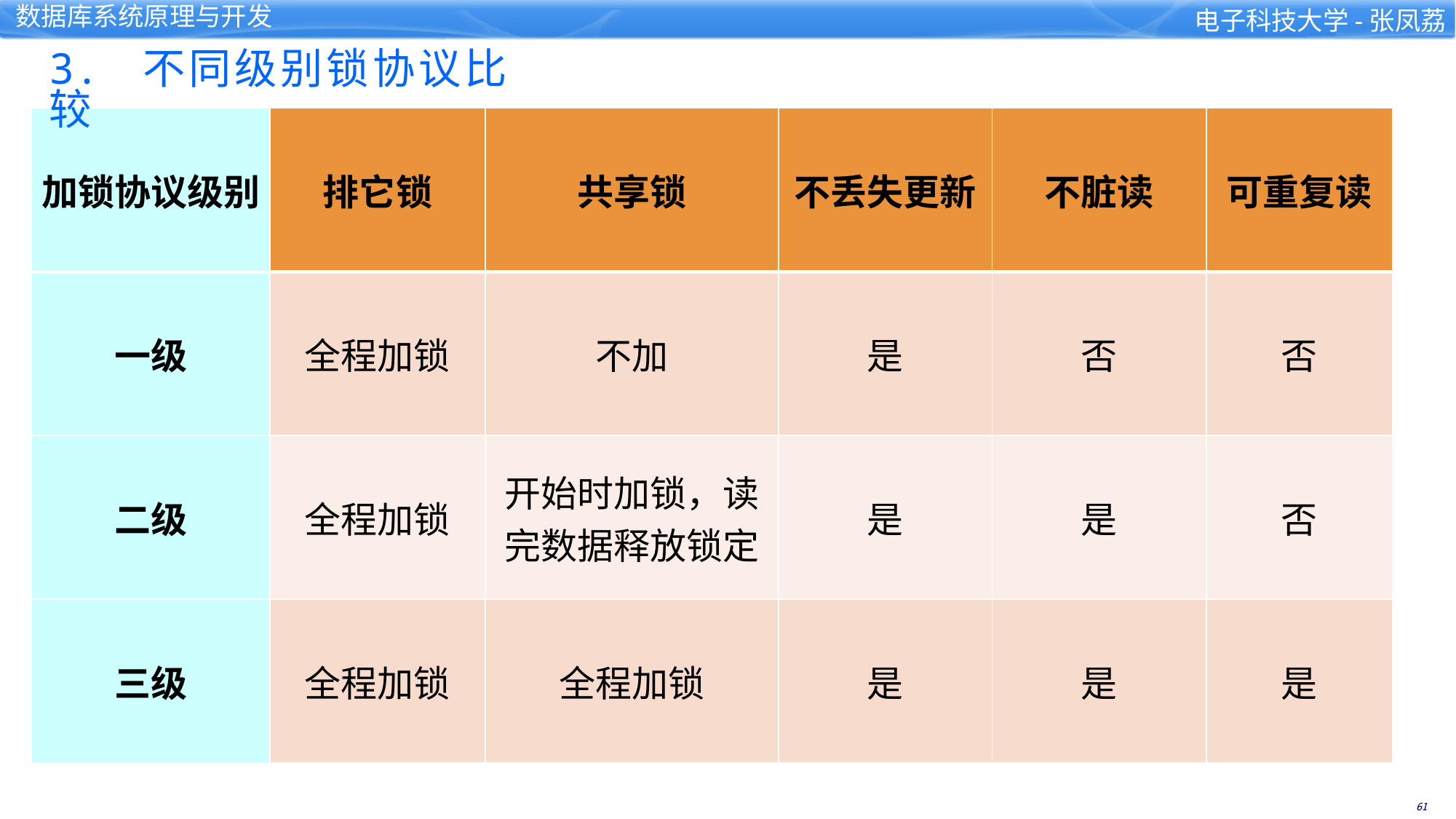

3. 不同级别锁协议比较
| 加锁协议级别 | 排它锁 | 共享锁 | 不丢失更新 | 不脏读 | 可重复读 |
| --- | --- | --- | --- | --- | --- |
| 一级 | 全程加锁 | 不加 | 是 | 否 | 否 |
| 二级 | 全程加锁 | 开始时加锁，读完数据释放锁定 | 是 | 是 | 否 |
| 三级 | 全程加锁 | 全程加锁 | 是 | 是 | 是 |